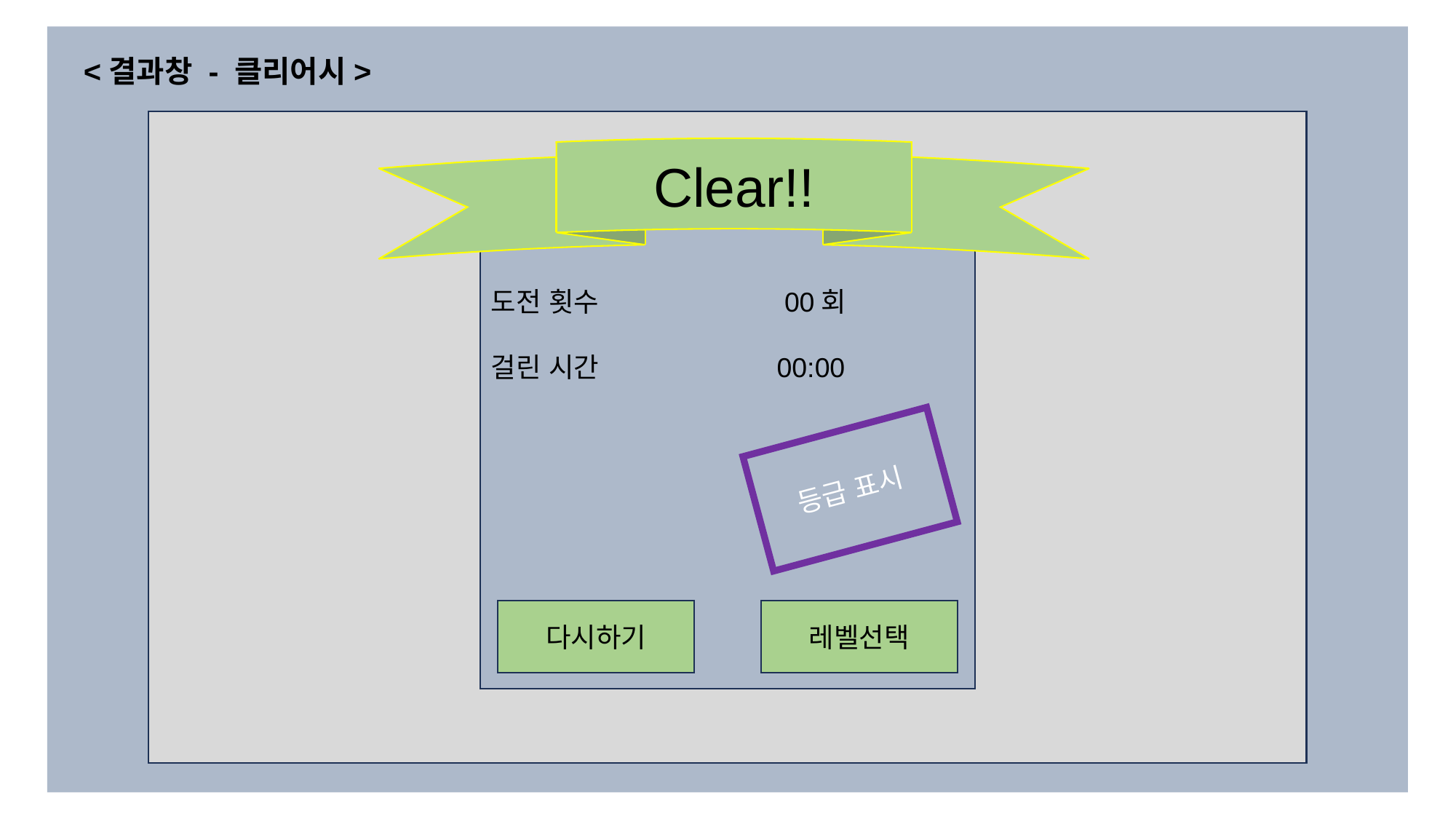

<결과창 - 클리어시>

Clear!!

도전 횟수		         00회

걸린 시간		        00:00
등급 표시
레벨선택
다시하기